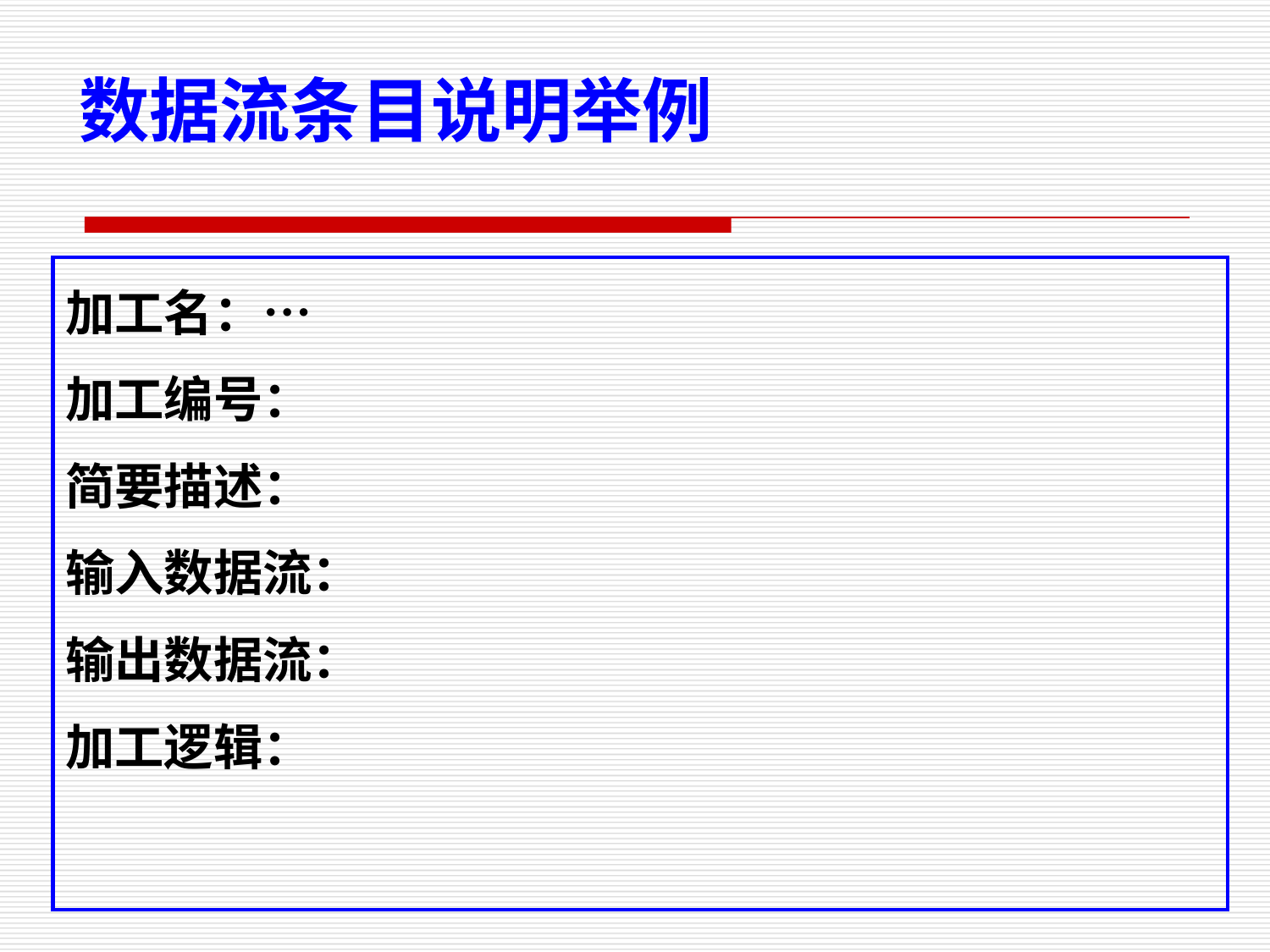

数据流条目说明举例
加工名：…
加工编号：
简要描述：
输入数据流：
输出数据流：
加工逻辑：